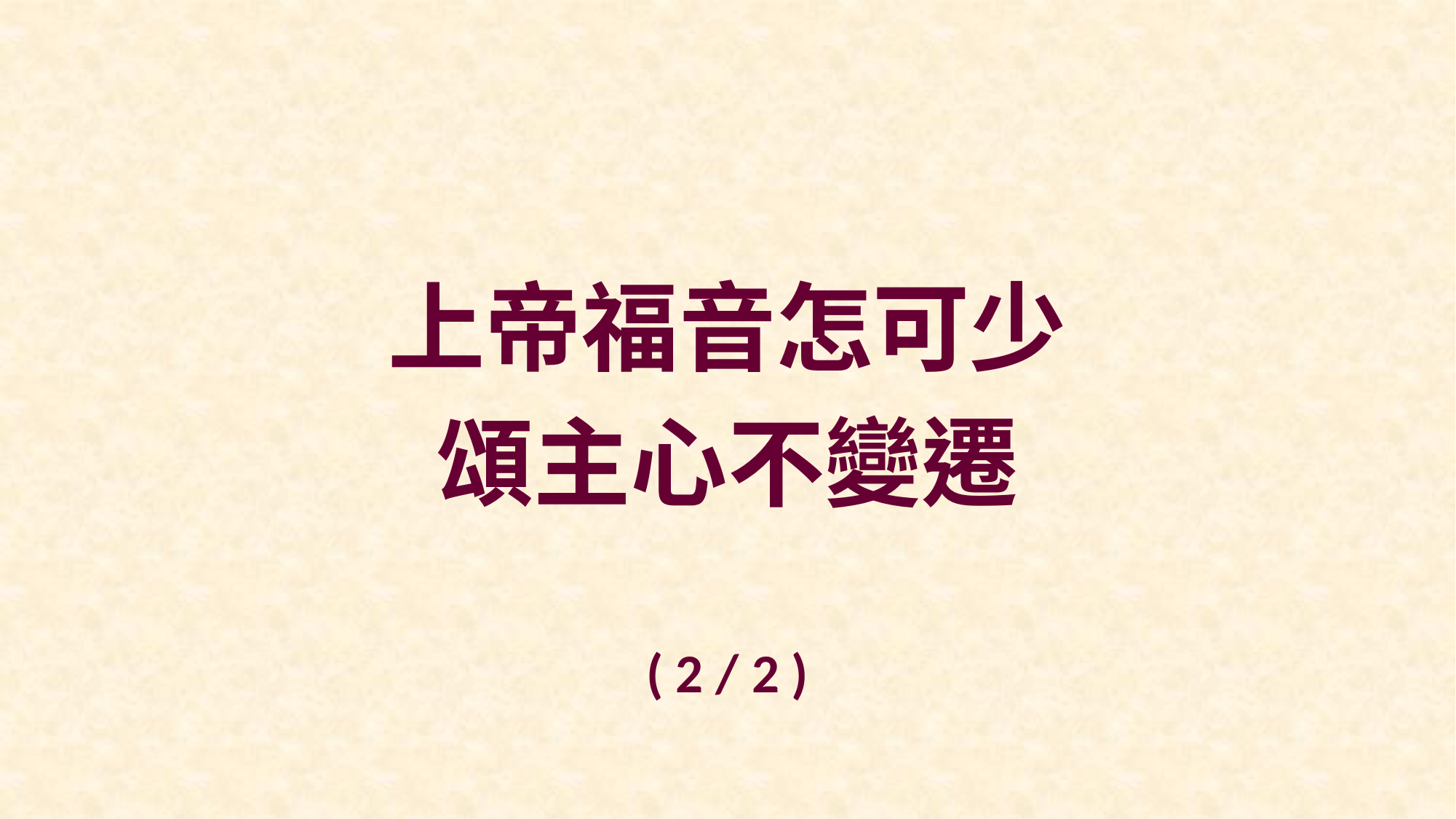

上帝福音怎可少
頌主心不變遷
( 2 / 2 )